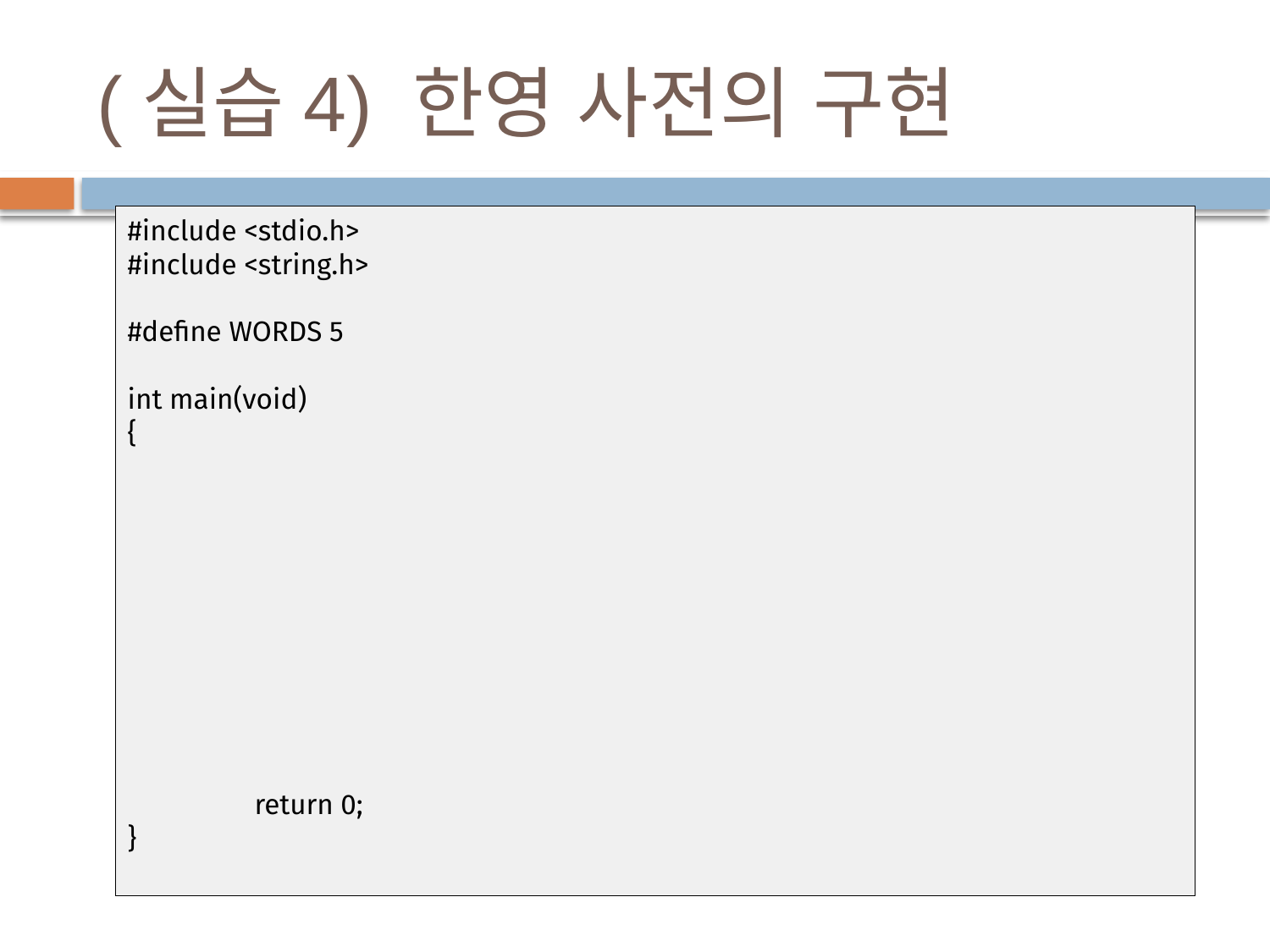

# (실습4) 한영 사전의 구현
#include <stdio.h>
#include <string.h>

#define WORDS 5

int main(void)
{

	return 0;
}